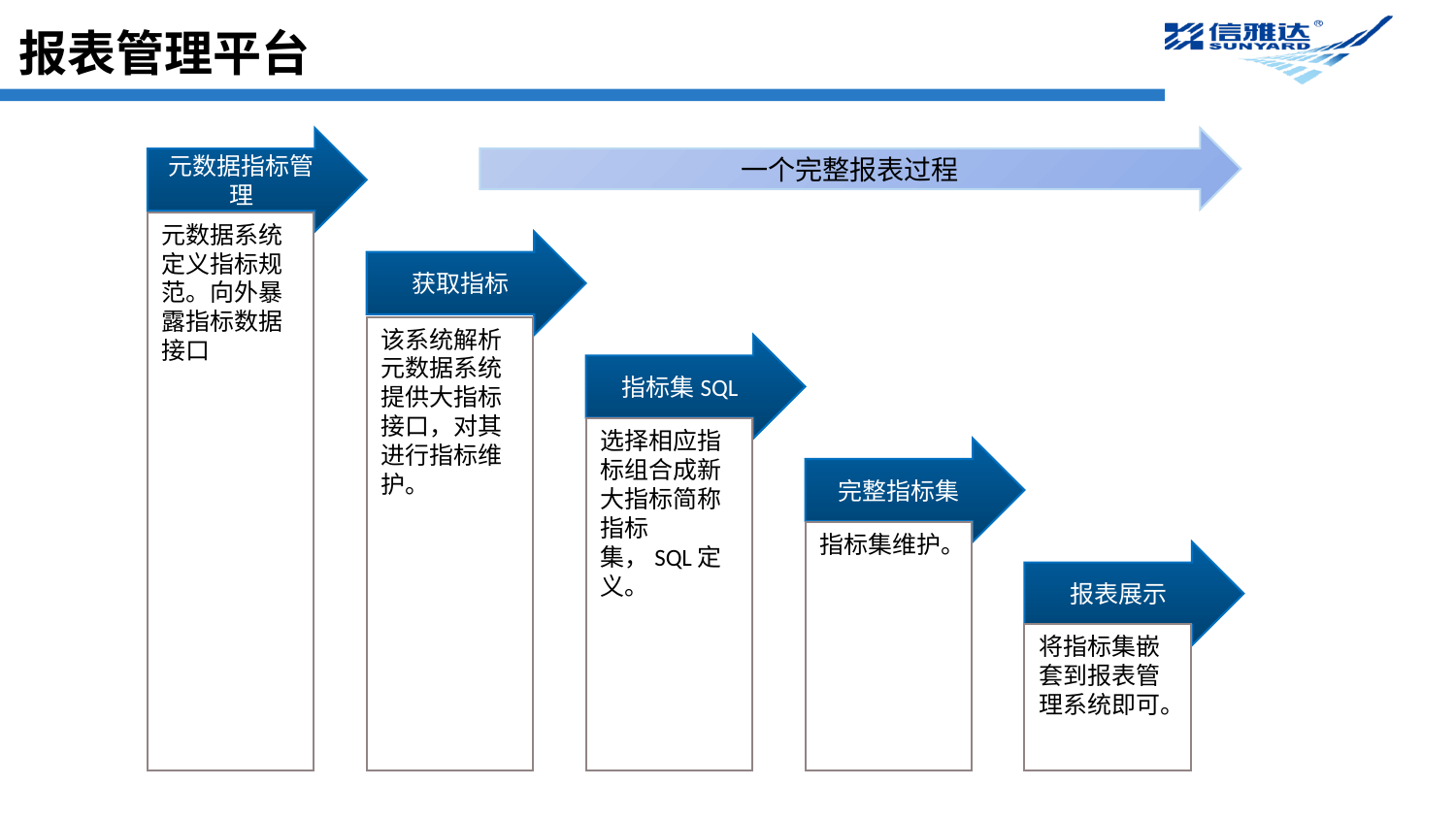

报表管理平台
元数据指标管理
元数据系统定义指标规范。向外暴露指标数据接口
一个完整报表过程
获取指标
该系统解析元数据系统提供大指标接口，对其进行指标维护。
指标集SQL
选择相应指标组合成新大指标简称指标集，SQL定义。
完整指标集
指标集维护。
报表展示
将指标集嵌套到报表管理系统即可。